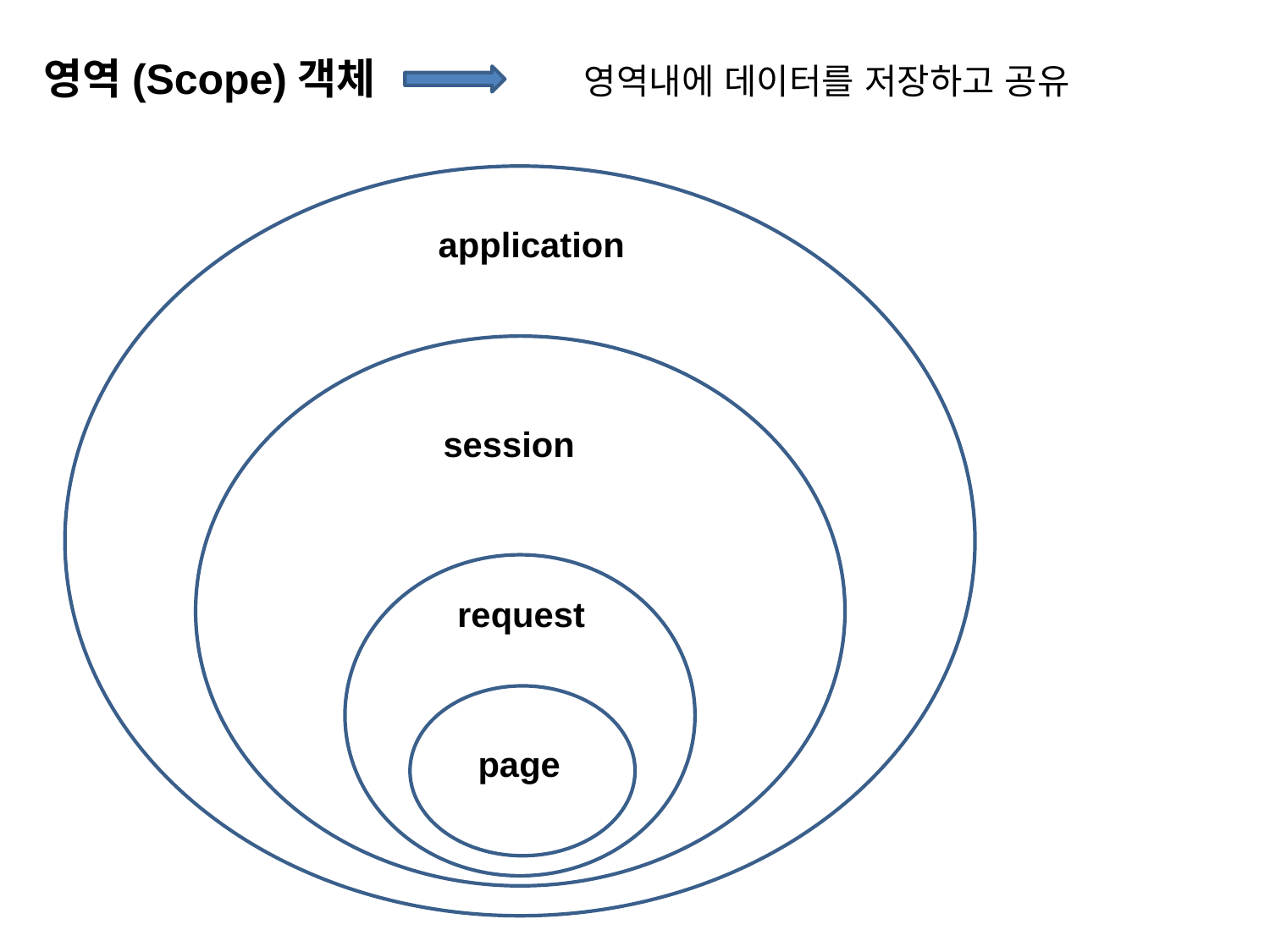

영역(Scope)객체
영역내에 데이터를 저장하고 공유

application

session

request

page